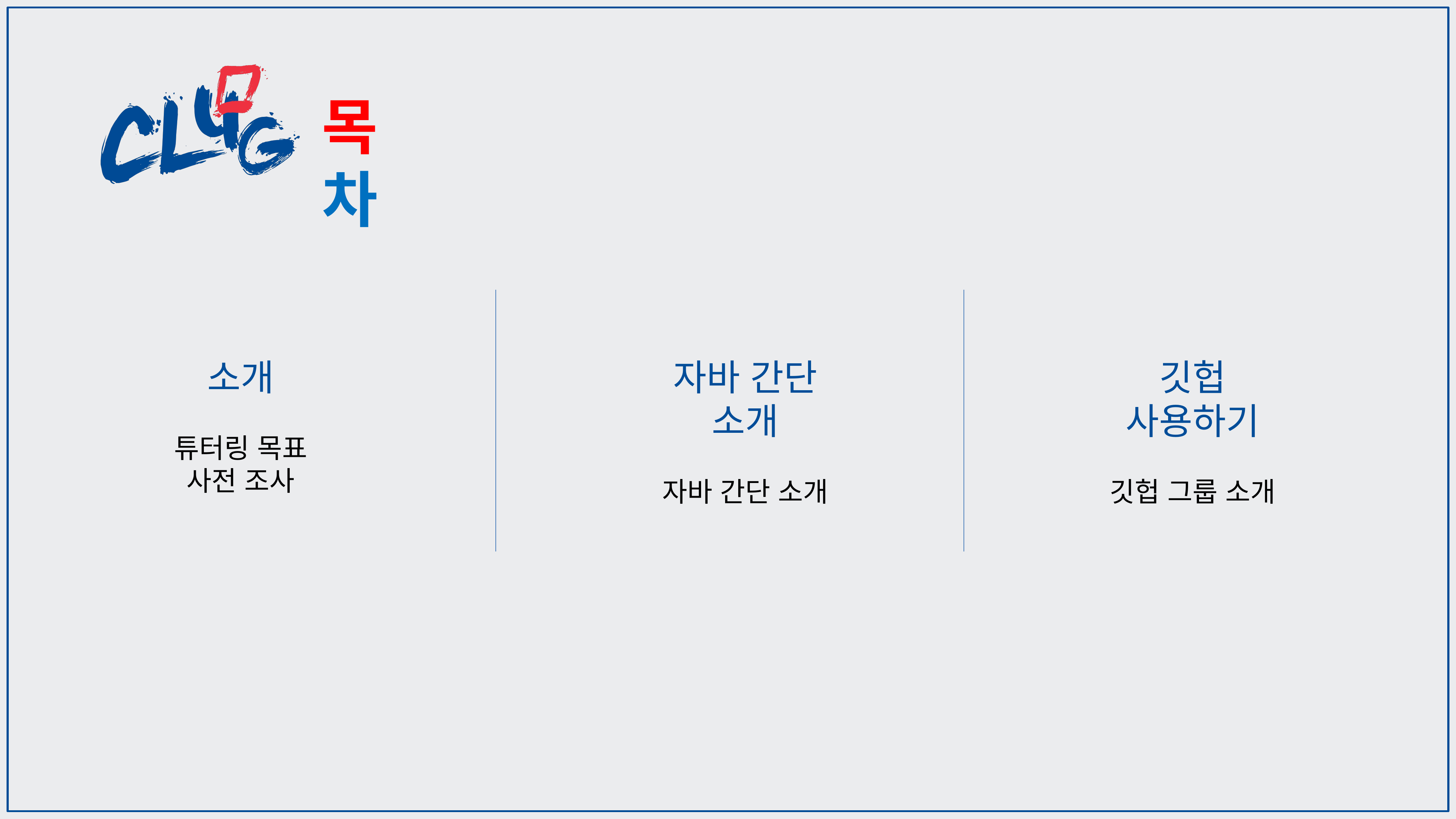

목차
소개

튜터링 목표
사전 조사
자바 간단 소개

자바 간단 소개
깃헙 사용하기

깃헙 그룹 소개